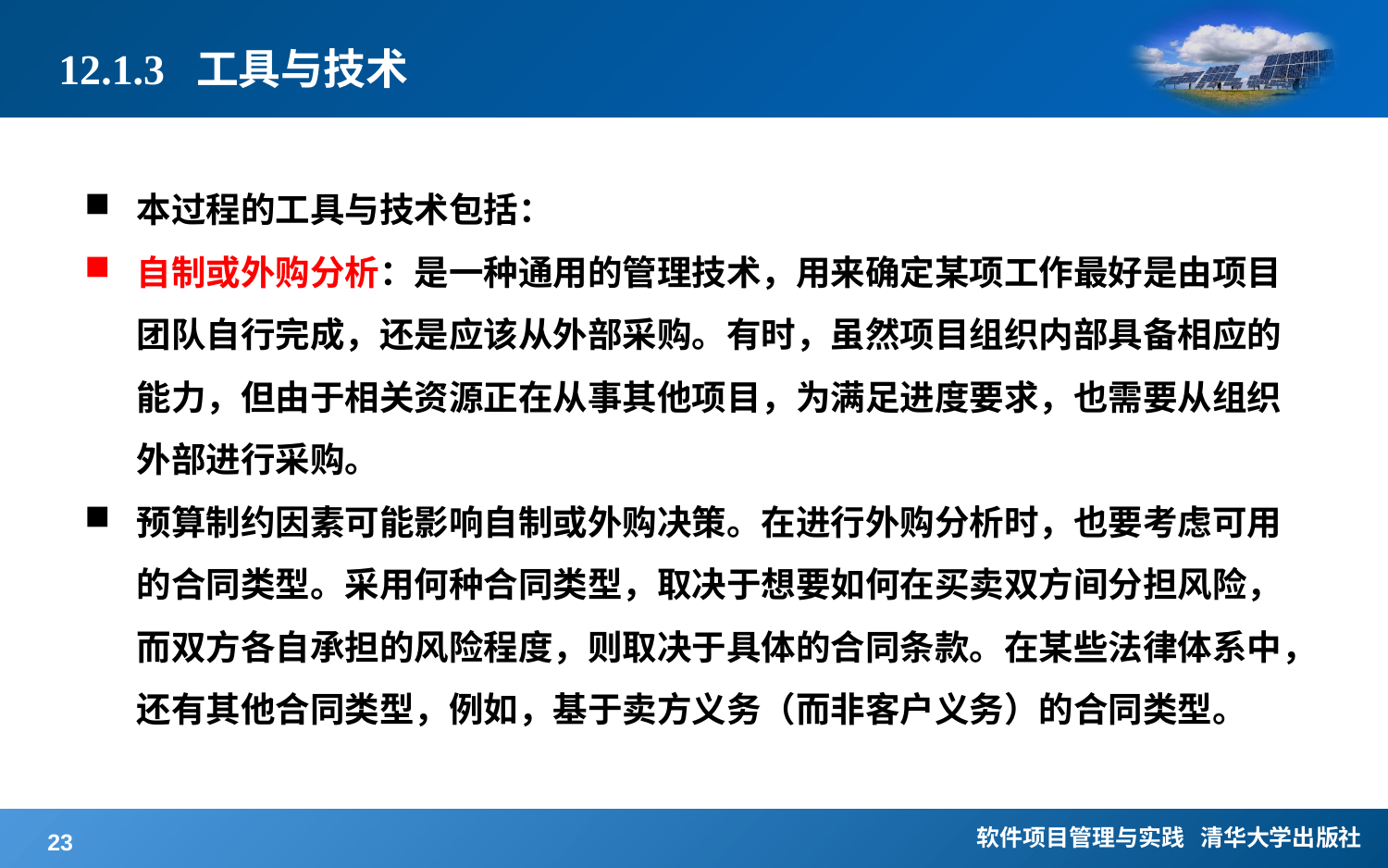

# 12.1.3  工具与技术
本过程的工具与技术包括：
自制或外购分析：是一种通用的管理技术，用来确定某项工作最好是由项目团队自行完成，还是应该从外部采购。有时，虽然项目组织内部具备相应的能力，但由于相关资源正在从事其他项目，为满足进度要求，也需要从组织外部进行采购。
预算制约因素可能影响自制或外购决策。在进行外购分析时，也要考虑可用的合同类型。采用何种合同类型，取决于想要如何在买卖双方间分担风险，而双方各自承担的风险程度，则取决于具体的合同条款。在某些法律体系中，还有其他合同类型，例如，基于卖方义务（而非客户义务）的合同类型。